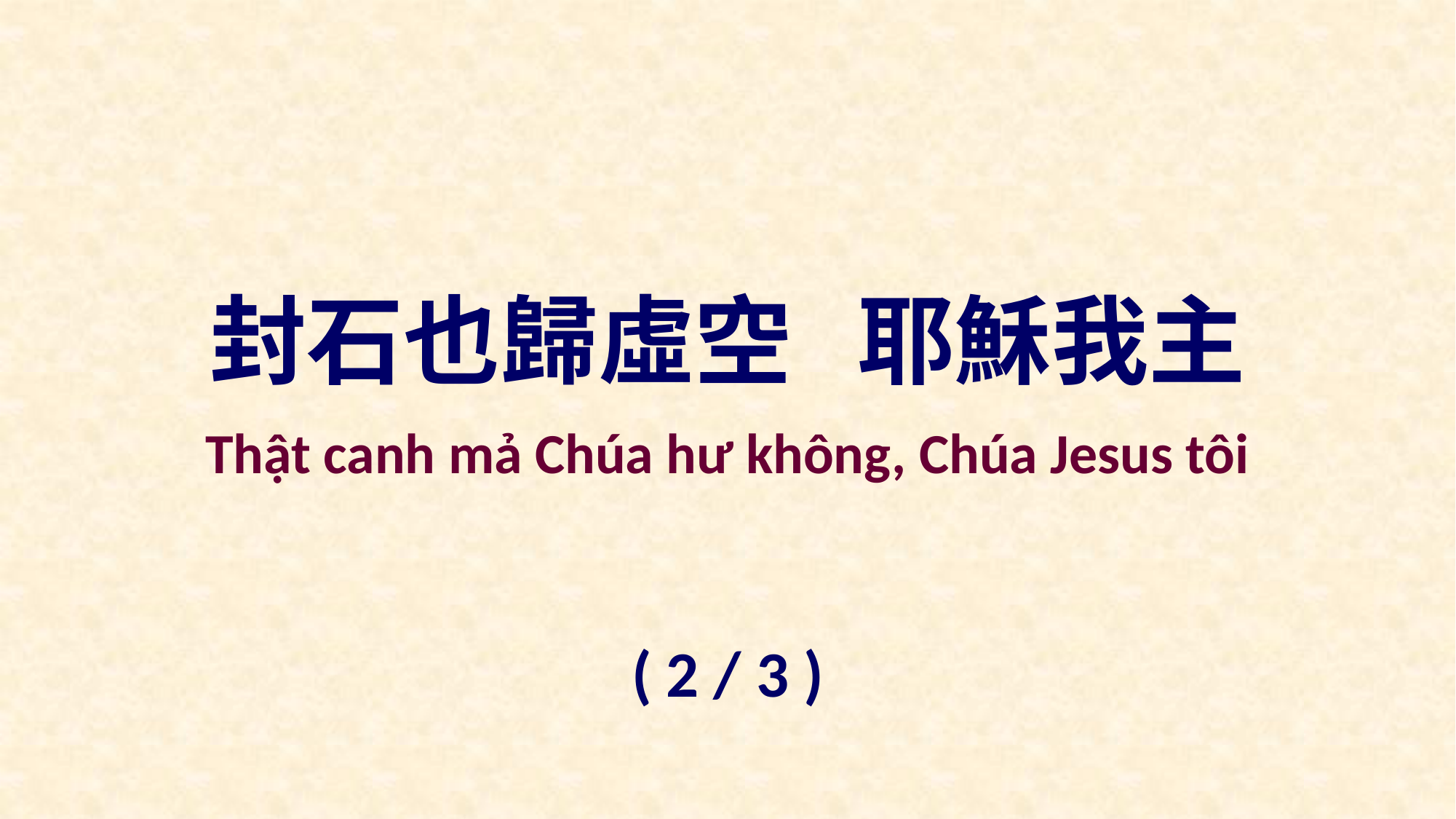

封石也歸虛空   耶穌我主
Thật canh mả Chúa hư không, Chúa Jesus tôi
( 2 / 3 )